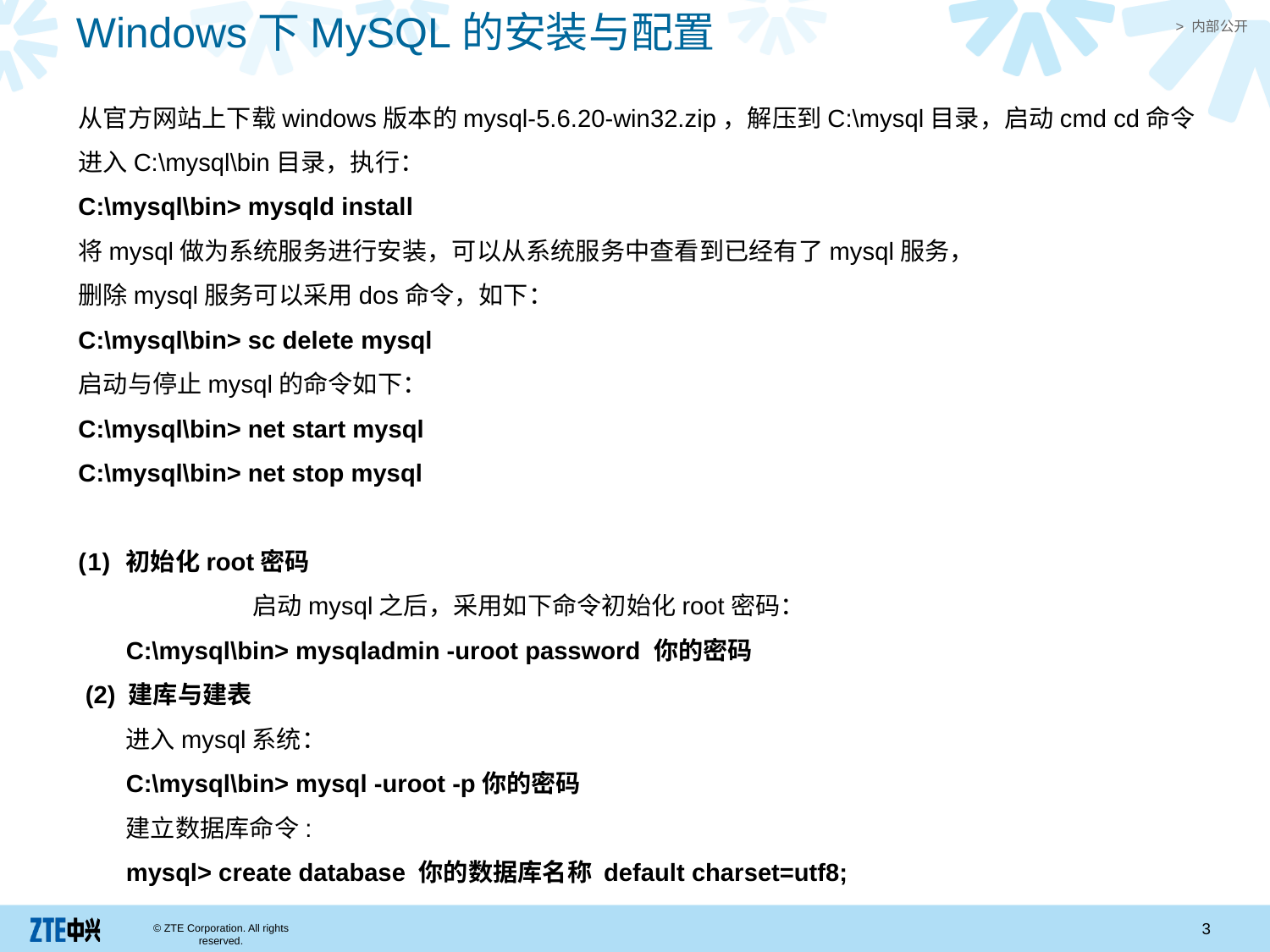

Windows下MySQL的安装与配置
从官方网站上下载windows版本的mysql-5.6.20-win32.zip，解压到C:\mysql目录，启动cmd cd命令进入C:\mysql\bin目录，执行：
C:\mysql\bin> mysqld install
将mysql做为系统服务进行安装，可以从系统服务中查看到已经有了mysql服务，
删除mysql服务可以采用dos命令，如下：
C:\mysql\bin> sc delete mysql
启动与停止mysql的命令如下：
C:\mysql\bin> net start mysql
C:\mysql\bin> net stop mysql

初始化root密码
		启动mysql之后，采用如下命令初始化root密码：
	C:\mysql\bin> mysqladmin -uroot password 你的密码
 (2) 建库与建表
	进入mysql系统：
	C:\mysql\bin> mysql -uroot -p你的密码
	建立数据库命令:
	mysql> create database 你的数据库名称 default charset=utf8;
3